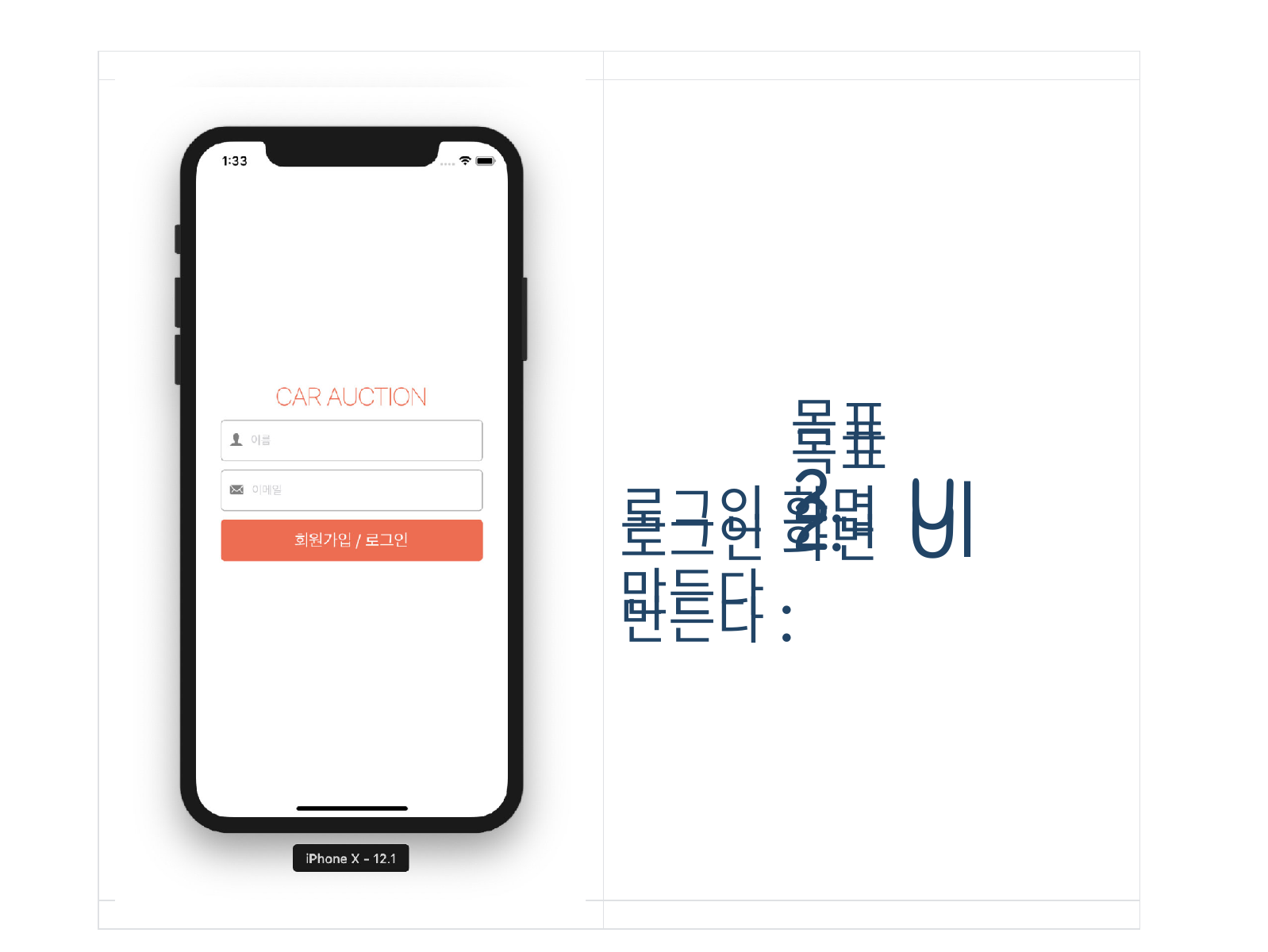

목표 2.
목표 2.
로그인 화면 UI 만든다.
로그인 화면 UI 만든다.